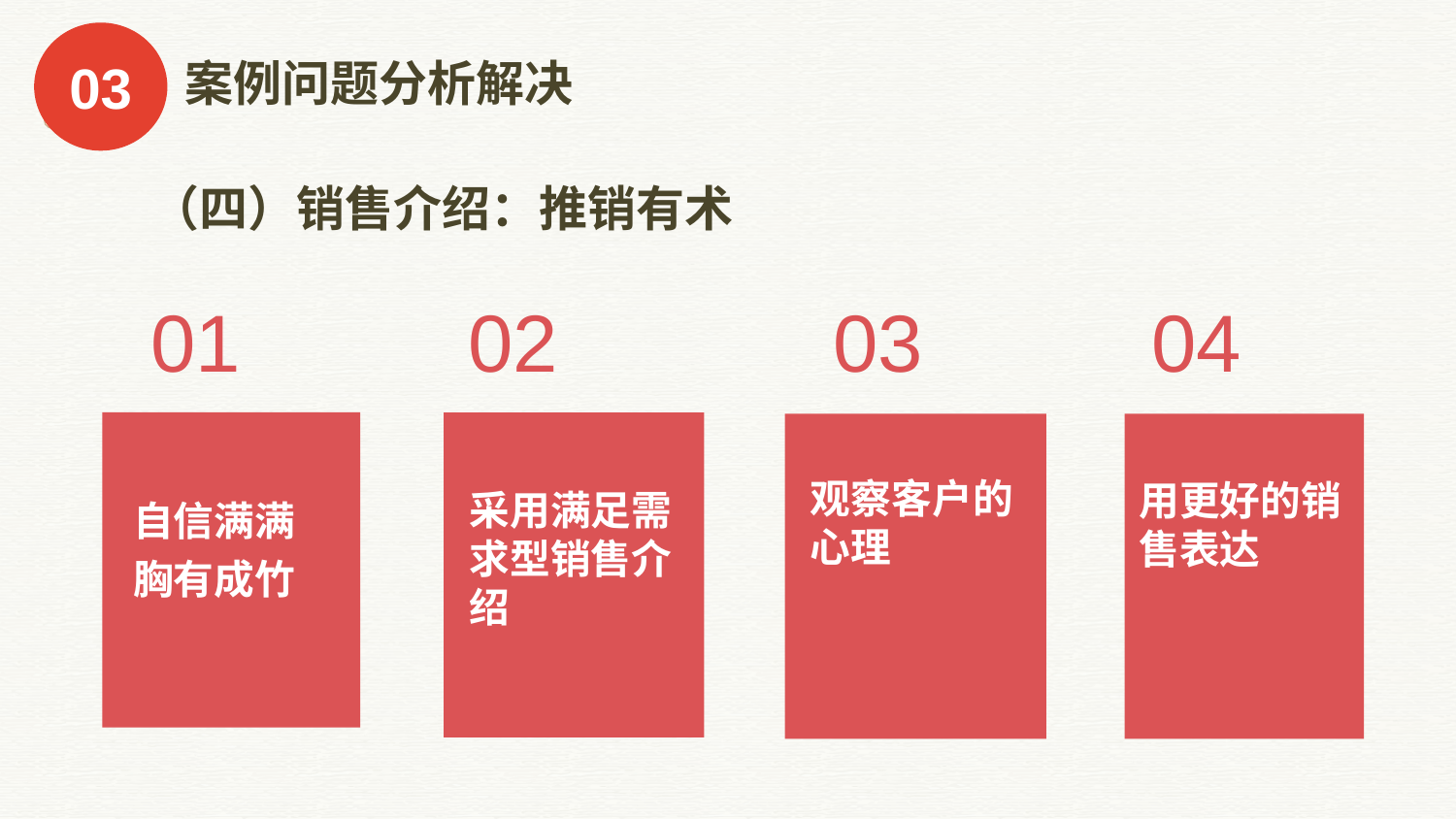

03
案例问题分析解决
（四）销售介绍：推销有术

01

自信满满
胸有成竹
02

采用满足需求型销售介绍
03

观察客户的心理
04

用更好的销售表达